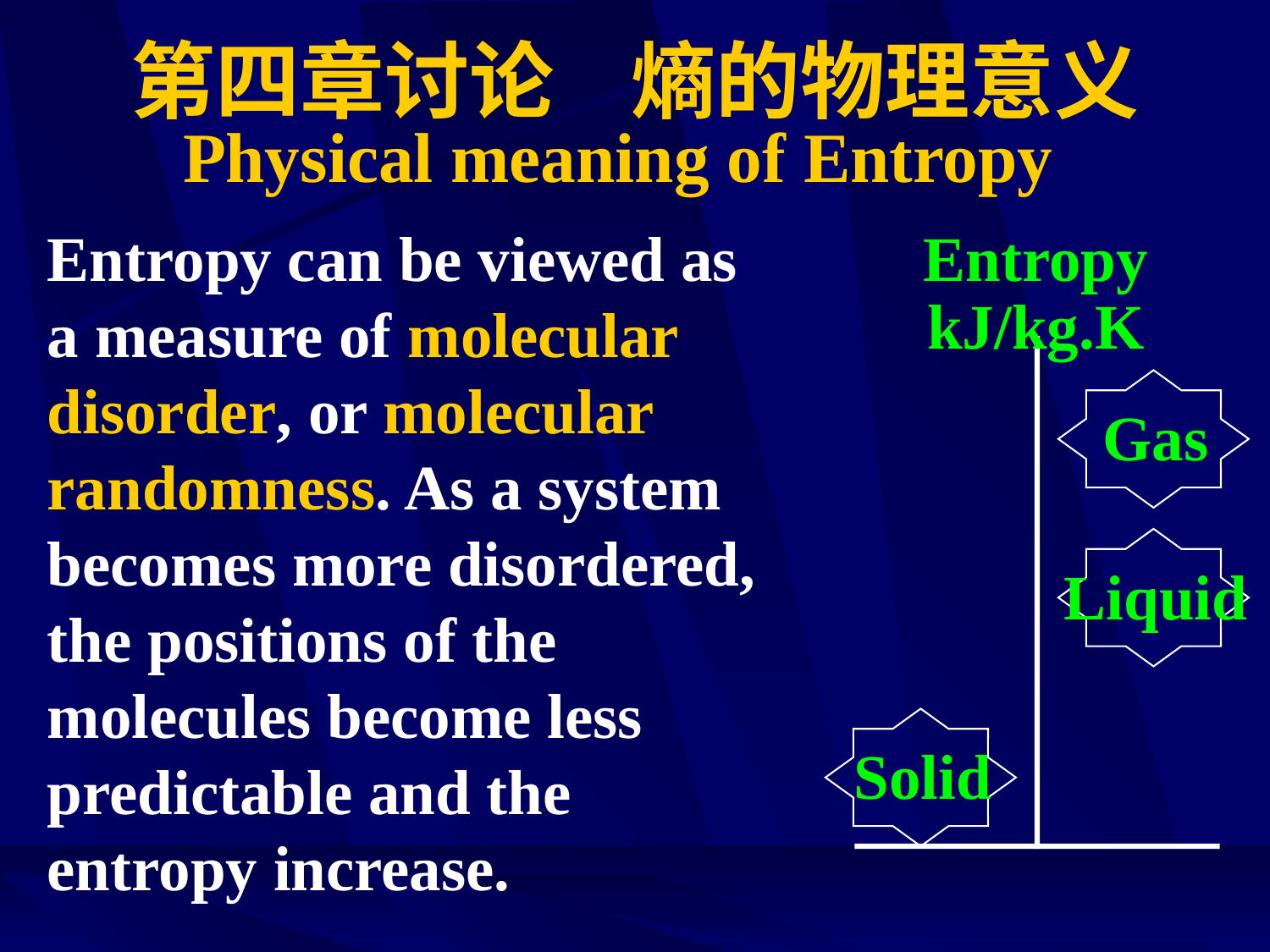

# 第四章讨论    熵的物理意义
Physical meaning of Entropy
Entropy can be viewed as a measure of molecular disorder, or molecular randomness. As a system becomes more disordered, the positions of the molecules become less predictable and the entropy increase.
Entropy
kJ/kg.K

Gas

Liquid

Solid